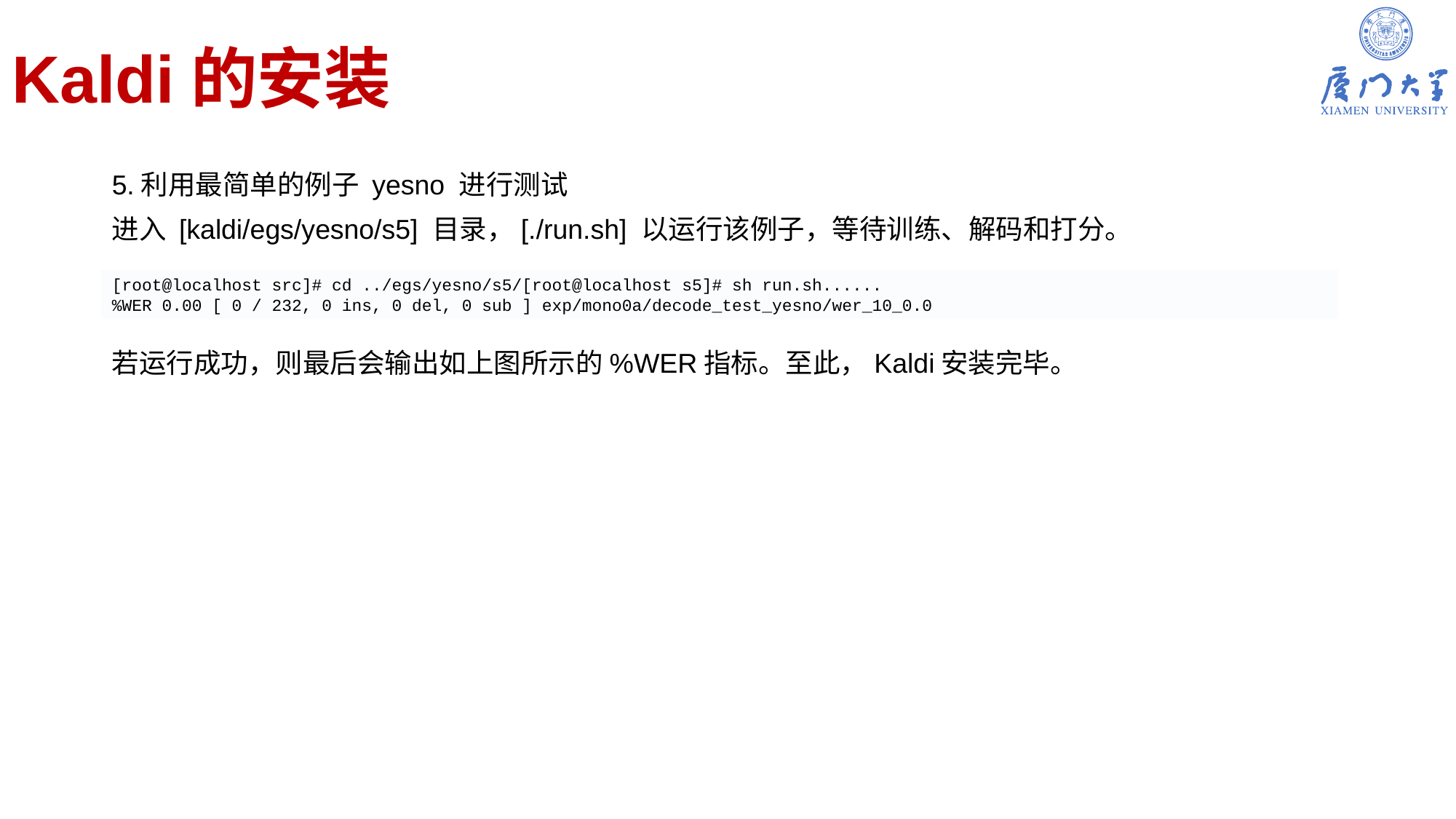

# Kaldi的安装
5.利用最简单的例子 yesno 进行测试
进入 [kaldi/egs/yesno/s5] 目录，[./run.sh] 以运行该例子，等待训练、解码和打分。

若运行成功，则最后会输出如上图所示的%WER指标。至此，Kaldi安装完毕。

[root@localhost src]# cd ../egs/yesno/s5/[root@localhost s5]# sh run.sh......
%WER 0.00 [ 0 / 232, 0 ins, 0 del, 0 sub ] exp/mono0a/decode_test_yesno/wer_10_0.0